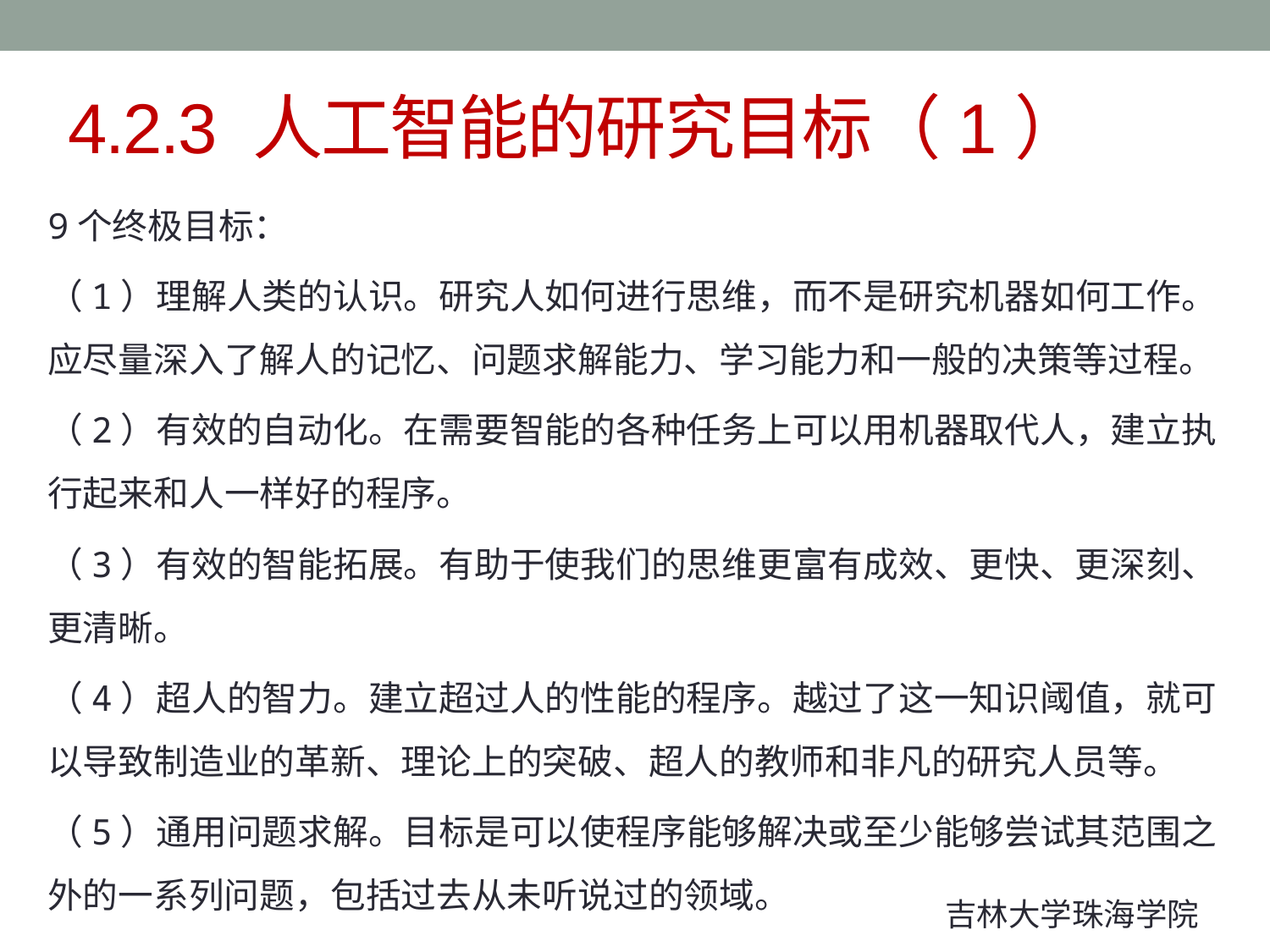

# 4.2.3 人工智能的研究目标（1）
9个终极目标：
（1）理解人类的认识。研究人如何进行思维，而不是研究机器如何工作。应尽量深入了解人的记忆、问题求解能力、学习能力和一般的决策等过程。
（2）有效的自动化。在需要智能的各种任务上可以用机器取代人，建立执行起来和人一样好的程序。
（3）有效的智能拓展。有助于使我们的思维更富有成效、更快、更深刻、更清晰。
（4）超人的智力。建立超过人的性能的程序。越过了这一知识阈值，就可以导致制造业的革新、理论上的突破、超人的教师和非凡的研究人员等。
（5）通用问题求解。目标是可以使程序能够解决或至少能够尝试其范围之外的一系列问题，包括过去从未听说过的领域。